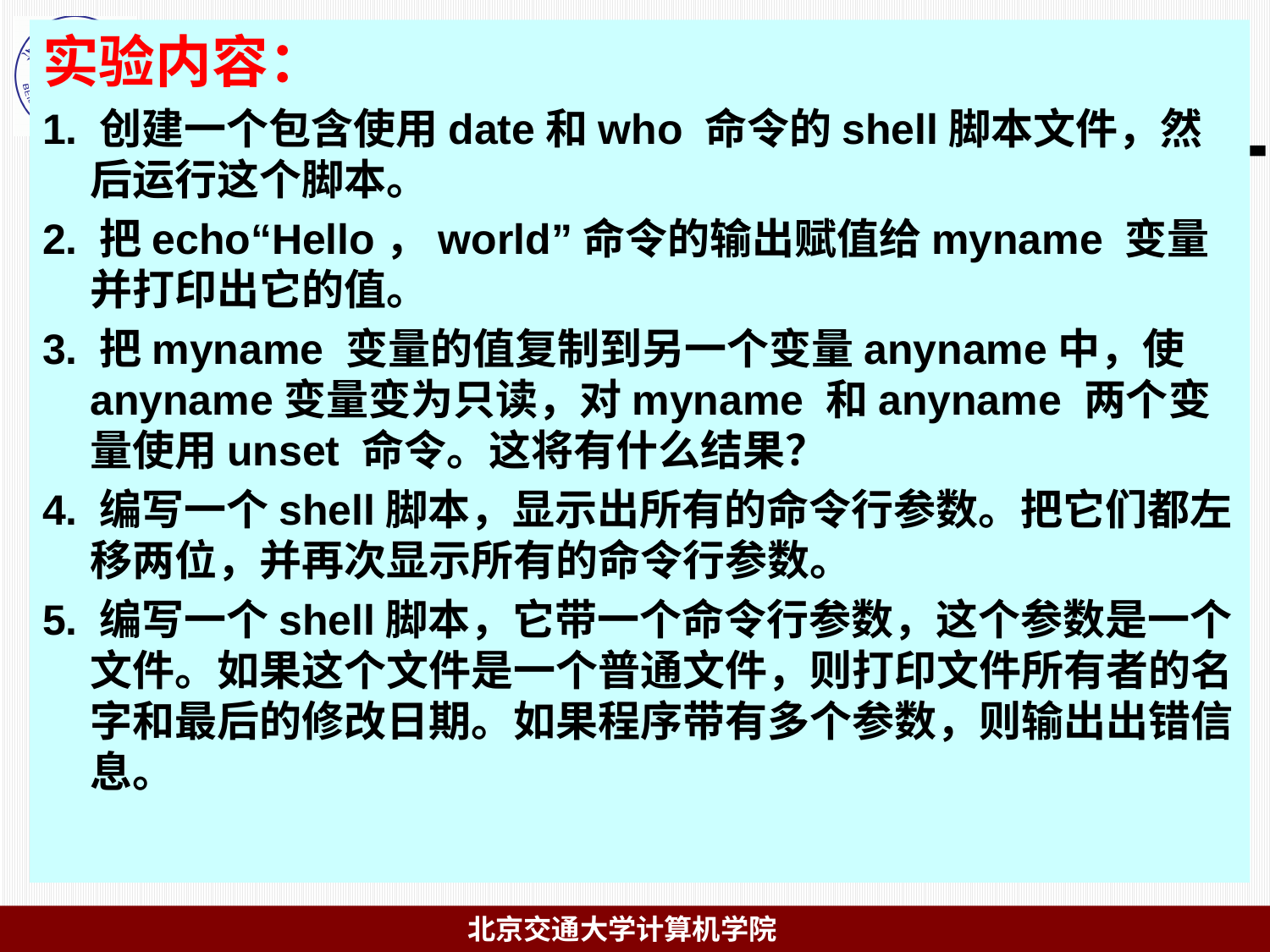

实验内容：
1. 创建一个包含使用date和who 命令的shell脚本文件，然后运行这个脚本。
2. 把echo“Hello，world”命令的输出赋值给myname 变量并打印出它的值。
3. 把myname 变量的值复制到另一个变量anyname中，使anyname变量变为只读，对myname 和anyname 两个变量使用unset 命令。这将有什么结果？
4. 编写一个shell脚本，显示出所有的命令行参数。把它们都左移两位，并再次显示所有的命令行参数。
5. 编写一个shell脚本，它带一个命令行参数，这个参数是一个文件。如果这个文件是一个普通文件，则打印文件所有者的名字和最后的修改日期。如果程序带有多个参数，则输出出错信息。